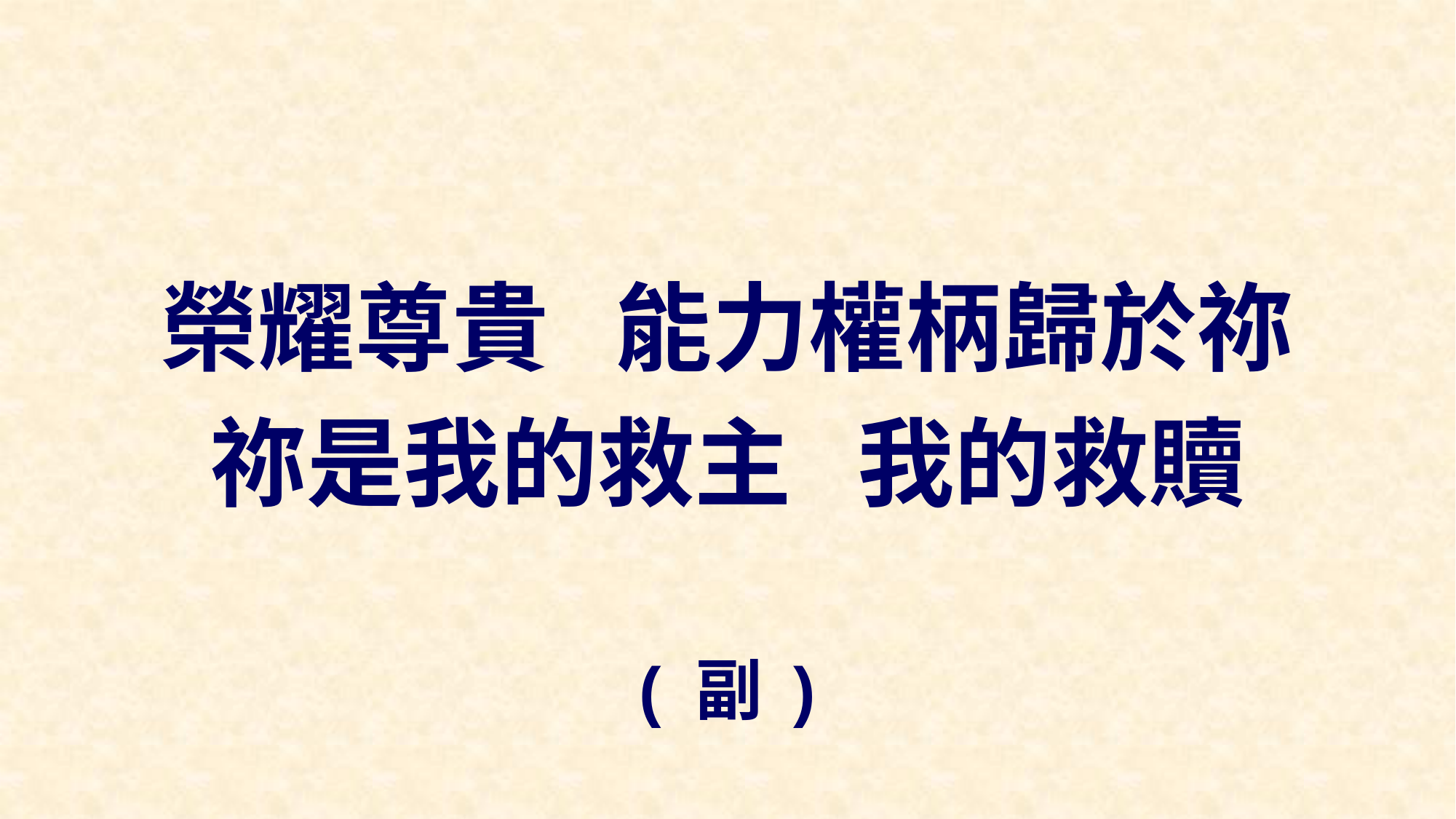

榮耀尊貴   能力權柄歸於祢
祢是我的救主   我的救贖
( 副 )